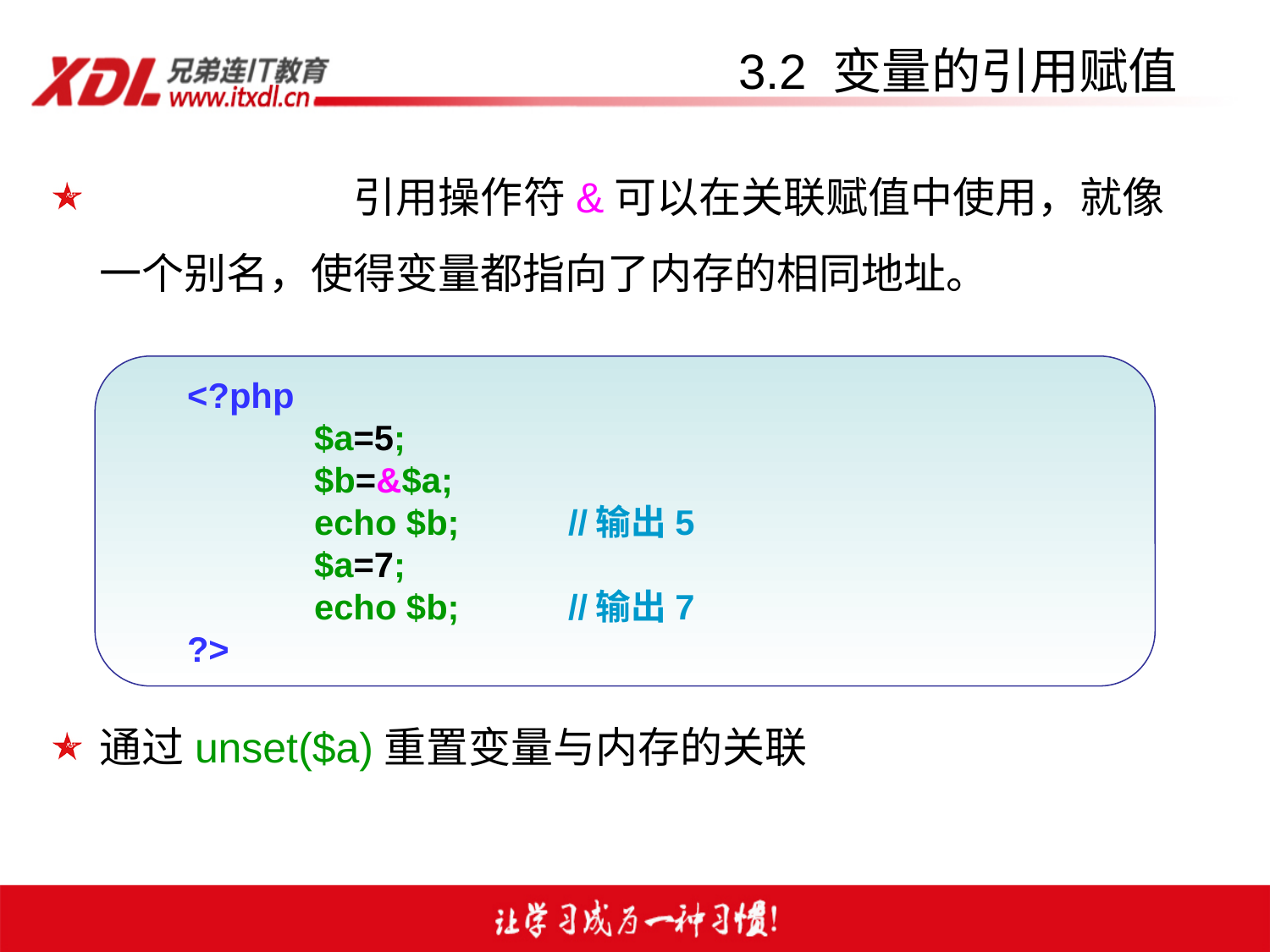

# 3.2 变量的引用赋值
		引用操作符&可以在关联赋值中使用，就像一个别名，使得变量都指向了内存的相同地址。

通过unset($a)重置变量与内存的关联
<?php
	$a=5;
	$b=&$a;
	echo $b;	//输出5
	$a=7;
	echo $b;	//输出7
?>